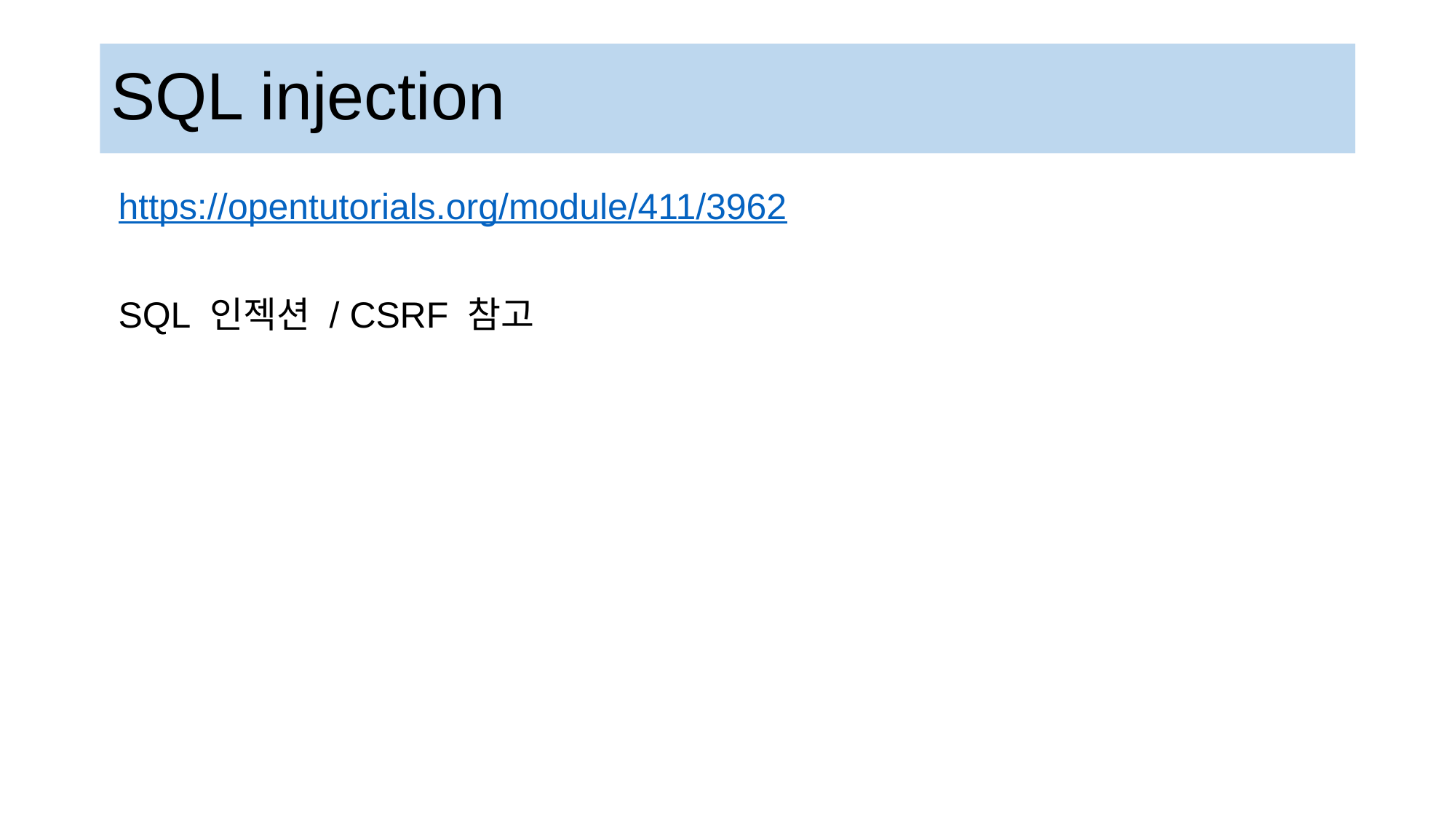

# SQL injection

https://opentutorials.org/module/411/3962

SQL 인젝션 / CSRF 참고